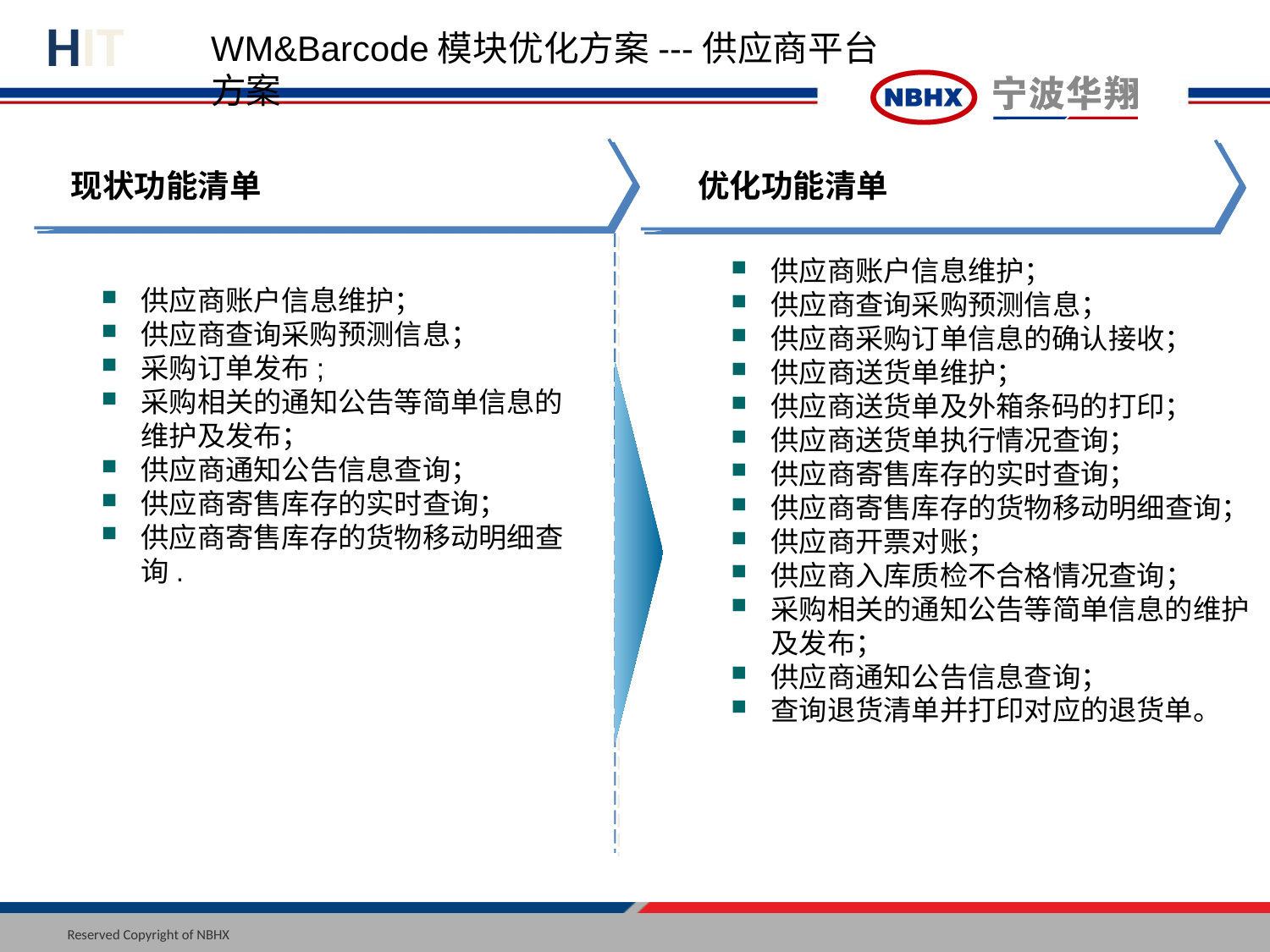

WM&Barcode模块优化方案---供应商平台方案

现状功能清单
优化功能清单

供应商账户信息维护；
供应商查询采购预测信息；
采购订单发布;
采购相关的通知公告等简单信息的维护及发布；
供应商通知公告信息查询；
供应商寄售库存的实时查询；
供应商寄售库存的货物移动明细查询.

供应商账户信息维护；
供应商查询采购预测信息；
供应商采购订单信息的确认接收；
供应商送货单维护；
供应商送货单及外箱条码的打印；
供应商送货单执行情况查询；
供应商寄售库存的实时查询；
供应商寄售库存的货物移动明细查询；
供应商开票对账；
供应商入库质检不合格情况查询；
采购相关的通知公告等简单信息的维护及发布；
供应商通知公告信息查询；
查询退货清单并打印对应的退货单。